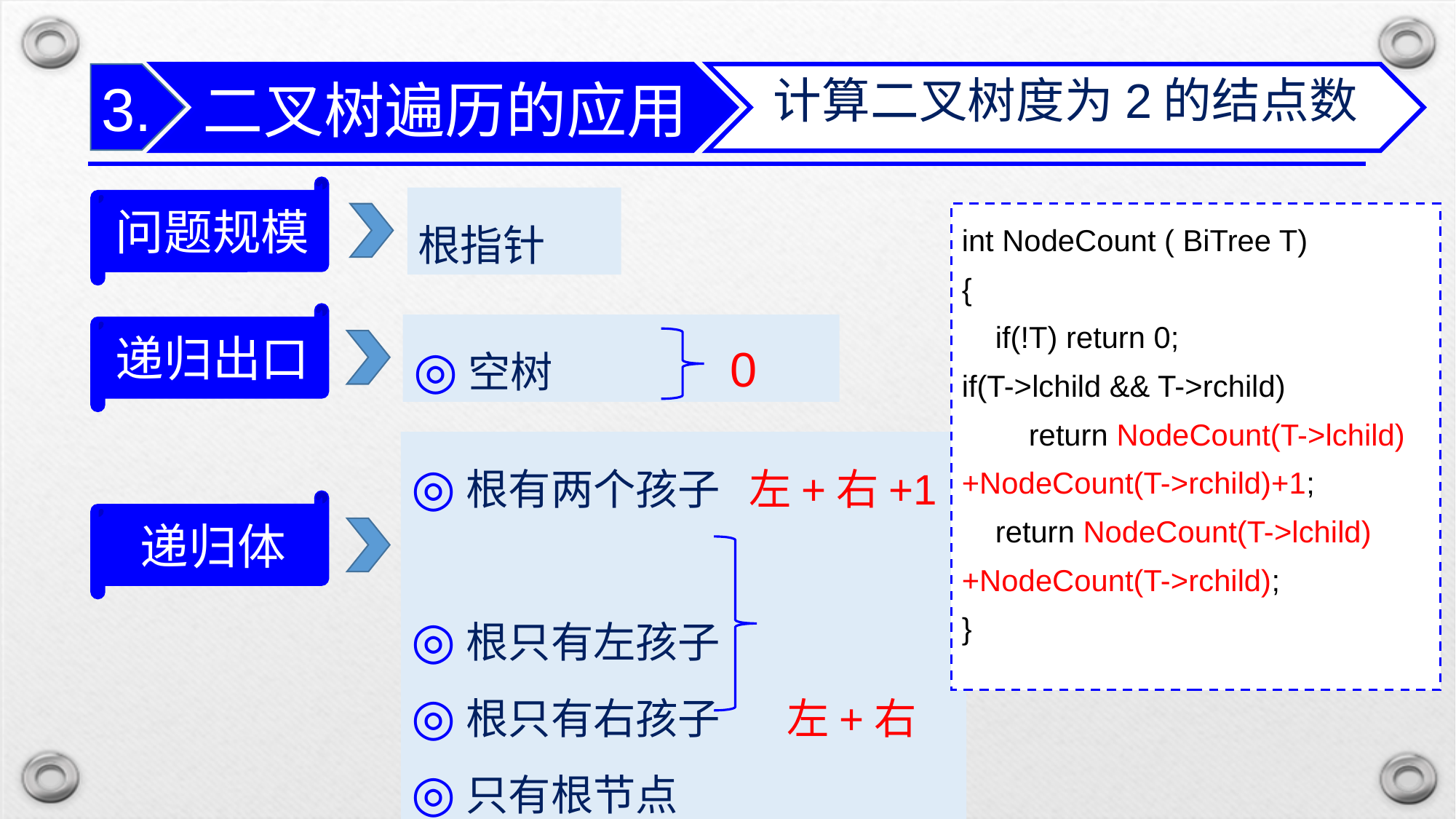

二叉树遍历的应用

3.
计算二叉树度为2的结点数
问题规模
根指针

int NodeCount ( BiTree T)
{
    if(!T) return 0;
if(T->lchild && T->rchild)
        return NodeCount(T->lchild)+NodeCount(T->rchild)+1;
    return NodeCount(T->lchild)+NodeCount(T->rchild);
}
递归出口
空树

0
根有两个孩子   左+右+1
根只有左孩子
根只有右孩子       左+右
只有根节点
递归体